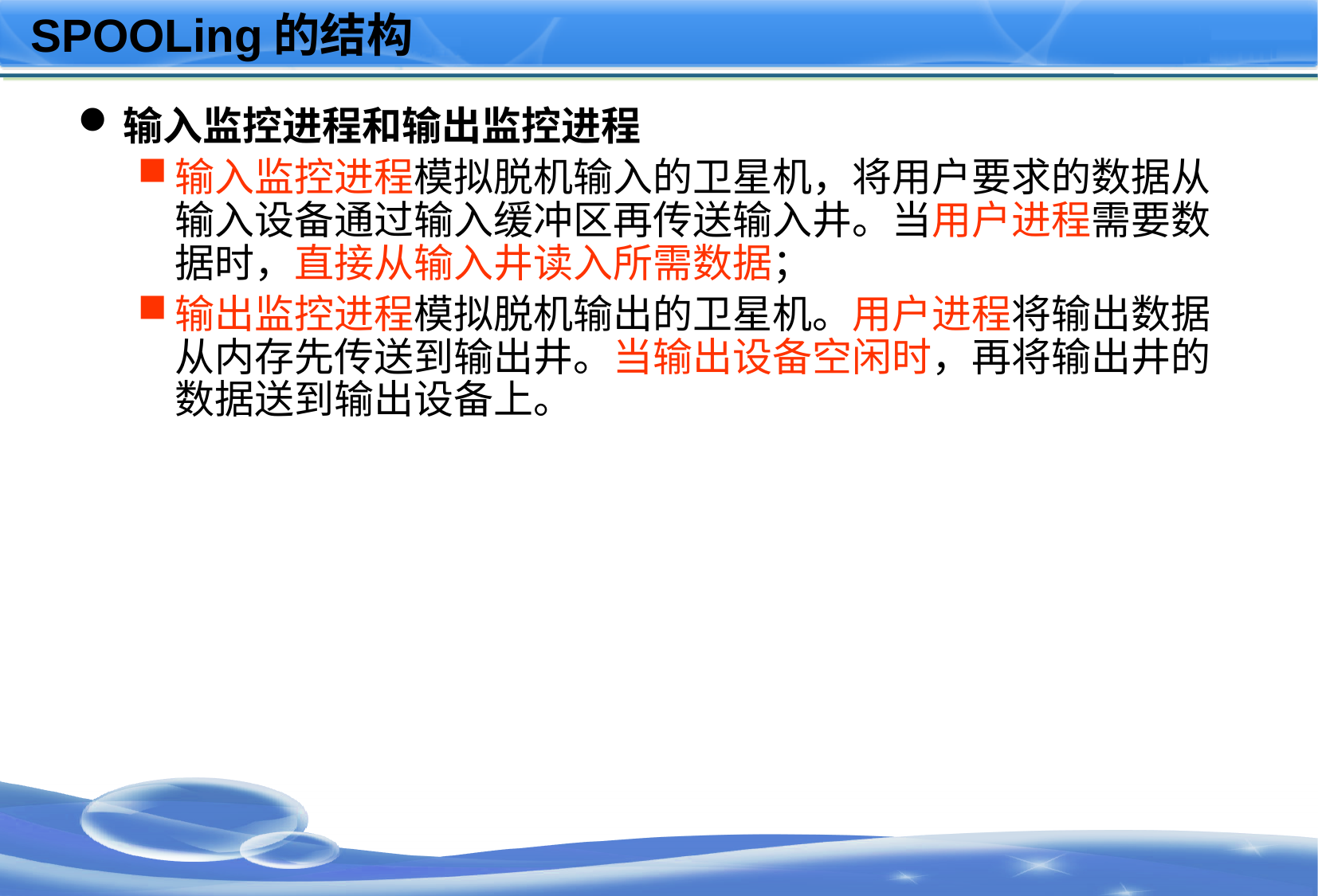

# SPOOLing的结构
输入监控进程和输出监控进程
输入监控进程模拟脱机输入的卫星机，将用户要求的数据从输入设备通过输入缓冲区再传送输入井。当用户进程需要数据时，直接从输入井读入所需数据；
输出监控进程模拟脱机输出的卫星机。用户进程将输出数据从内存先传送到输出井。当输出设备空闲时，再将输出井的数据送到输出设备上。